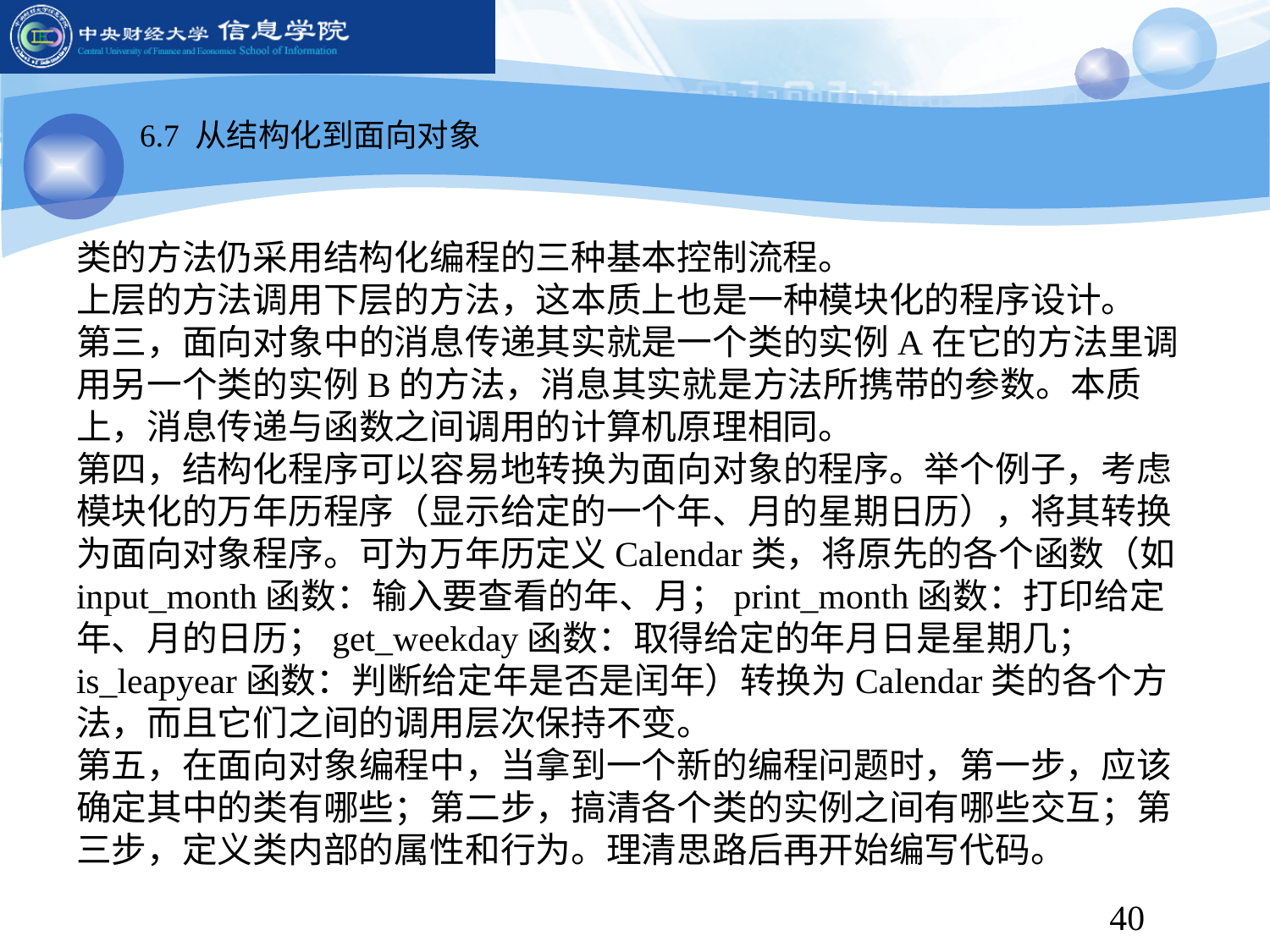

6.7 从结构化到面向对象
类的方法仍采用结构化编程的三种基本控制流程。
上层的方法调用下层的方法，这本质上也是一种模块化的程序设计。
第三，面向对象中的消息传递其实就是一个类的实例A在它的方法里调用另一个类的实例B的方法，消息其实就是方法所携带的参数。本质上，消息传递与函数之间调用的计算机原理相同。
第四，结构化程序可以容易地转换为面向对象的程序。举个例子，考虑模块化的万年历程序（显示给定的一个年、月的星期日历），将其转换为面向对象程序。可为万年历定义Calendar类，将原先的各个函数（如input_month函数：输入要查看的年、月；print_month函数：打印给定年、月的日历；get_weekday函数：取得给定的年月日是星期几；is_leapyear函数：判断给定年是否是闰年）转换为Calendar类的各个方法，而且它们之间的调用层次保持不变。
第五，在面向对象编程中，当拿到一个新的编程问题时，第一步，应该确定其中的类有哪些；第二步，搞清各个类的实例之间有哪些交互；第三步，定义类内部的属性和行为。理清思路后再开始编写代码。